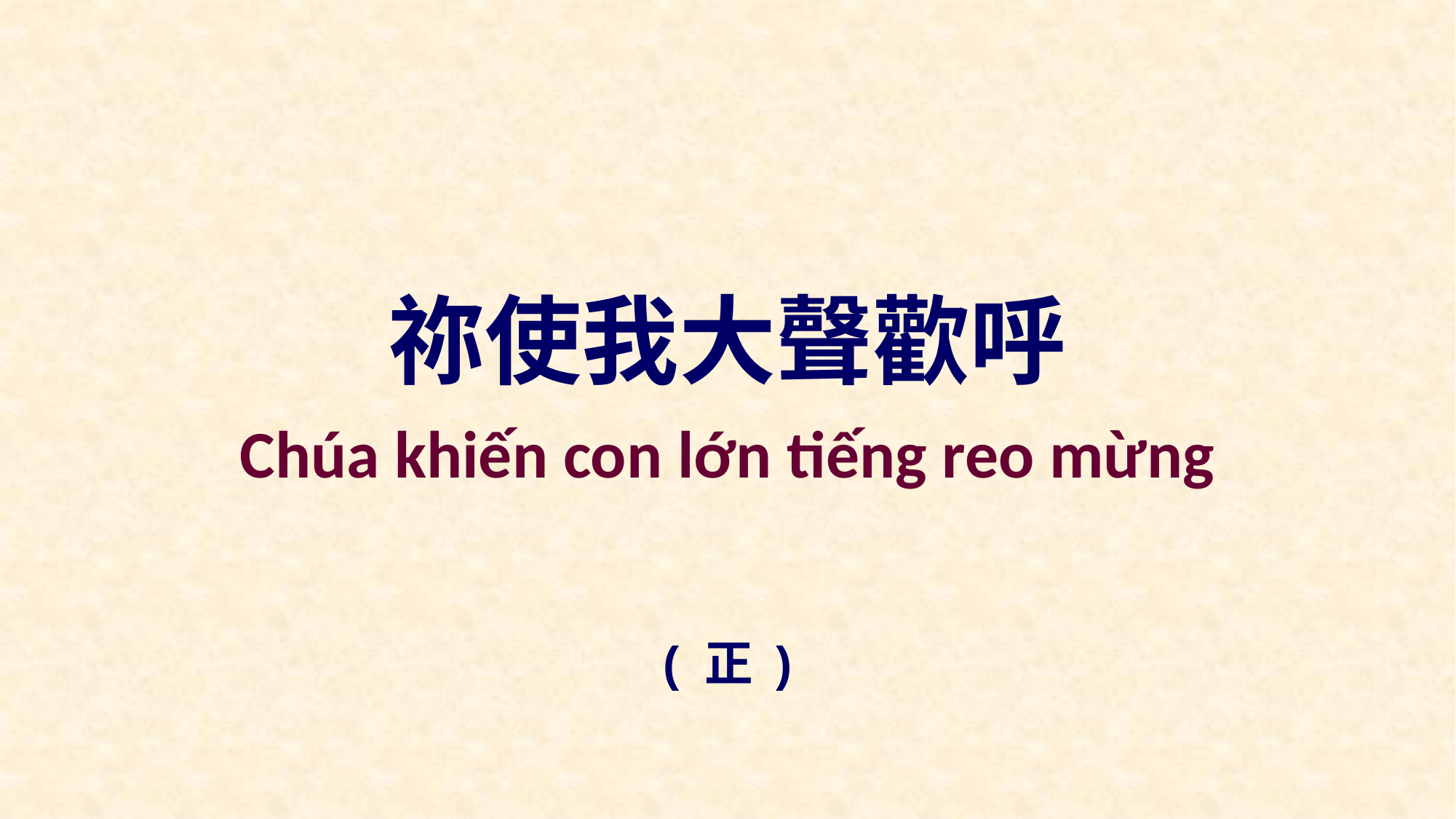

祢使我大聲歡呼
Chúa khiến con lớn tiếng reo mừng
( 正 )